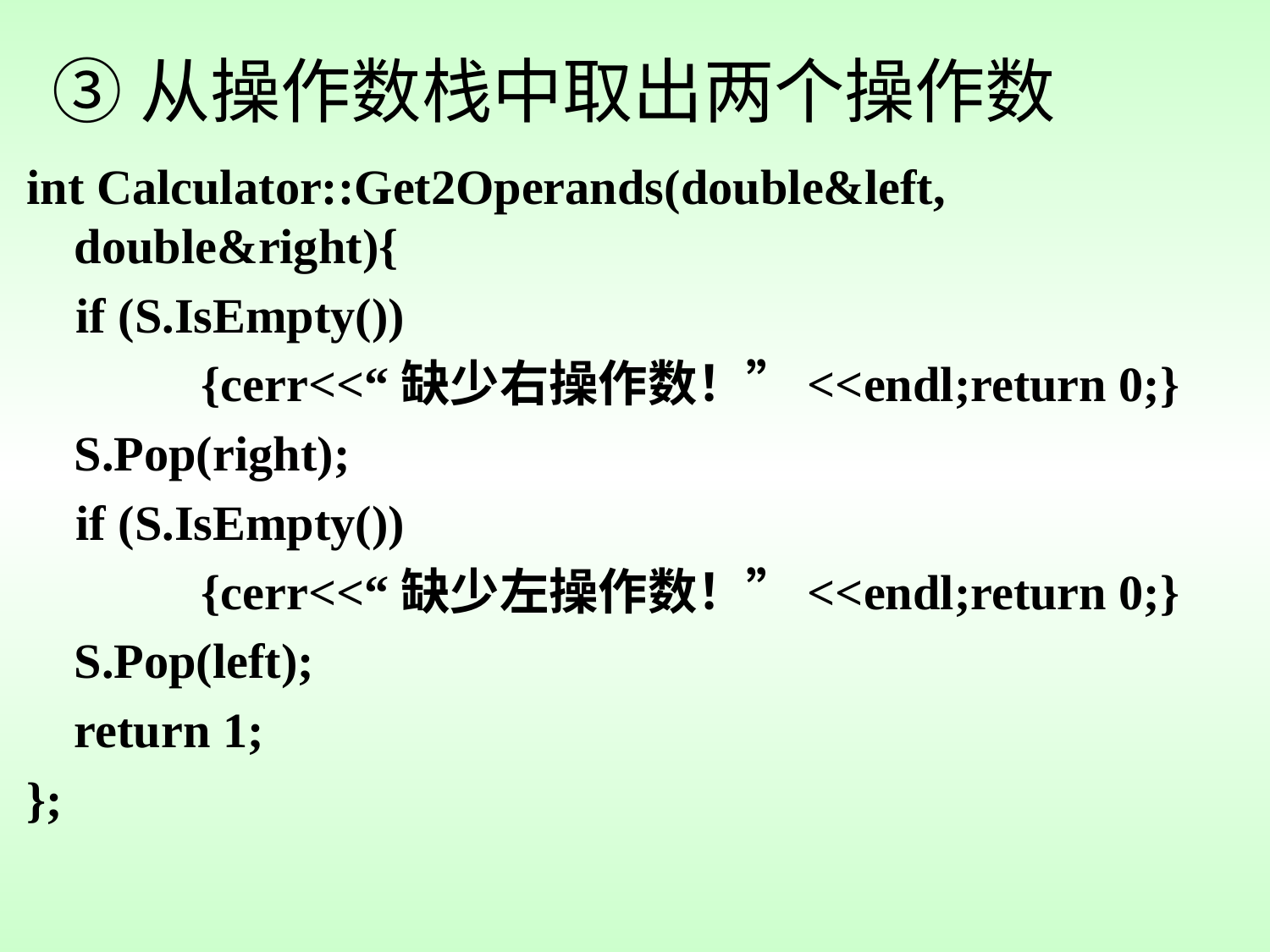

③从操作数栈中取出两个操作数
int Calculator::Get2Operands(double&left, double&right){
    if (S.IsEmpty())
		{cerr<<“缺少右操作数！”<<endl;return 0;}
	S.Pop(right);
    if (S.IsEmpty())
		{cerr<<“缺少左操作数！”<<endl;return 0;}
	S.Pop(left);
	return 1;
};